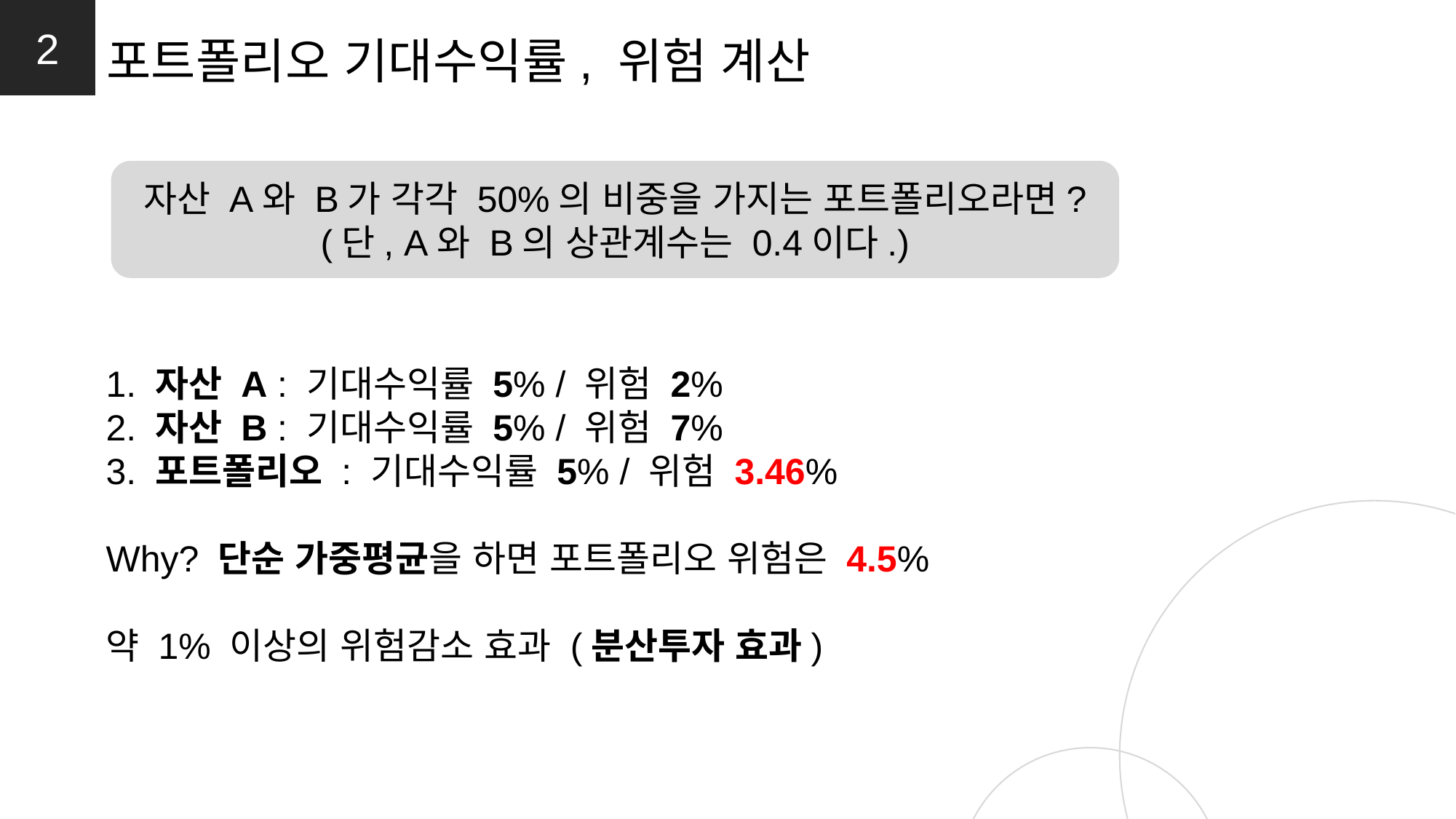

2
포트폴리오 기대수익률, 위험 계산
자산 A와 B가 각각 50%의 비중을 가지는 포트폴리오라면?
(단, A와 B의 상관계수는 0.4이다.)
1. 자산 A : 기대수익률 5% / 위험 2%
2. 자산 B : 기대수익률 5% / 위험 7%
3. 포트폴리오 : 기대수익률 5% / 위험 3.46%

Why? 단순 가중평균을 하면 포트폴리오 위험은 4.5%

약 1% 이상의 위험감소 효과 (분산투자 효과)